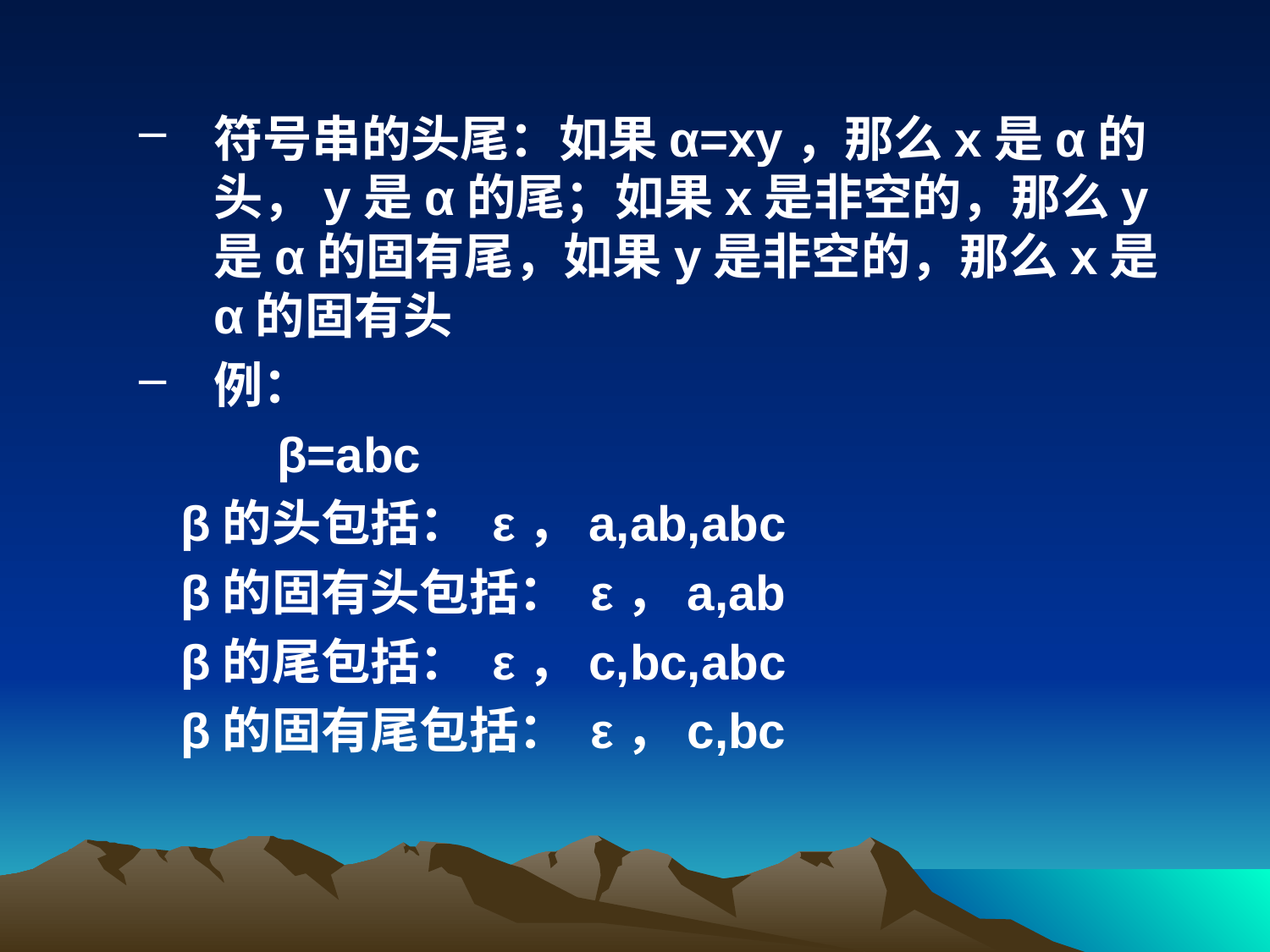

符号串的头尾：如果α=xy，那么x是α的头，y是α的尾；如果x是非空的，那么y是α的固有尾，如果y是非空的，那么x是α的固有头
例：
          β=abc
   β的头包括： ε，a,ab,abc
   β的固有头包括： ε，a,ab
   β的尾包括： ε，c,bc,abc
   β的固有尾包括： ε，c,bc